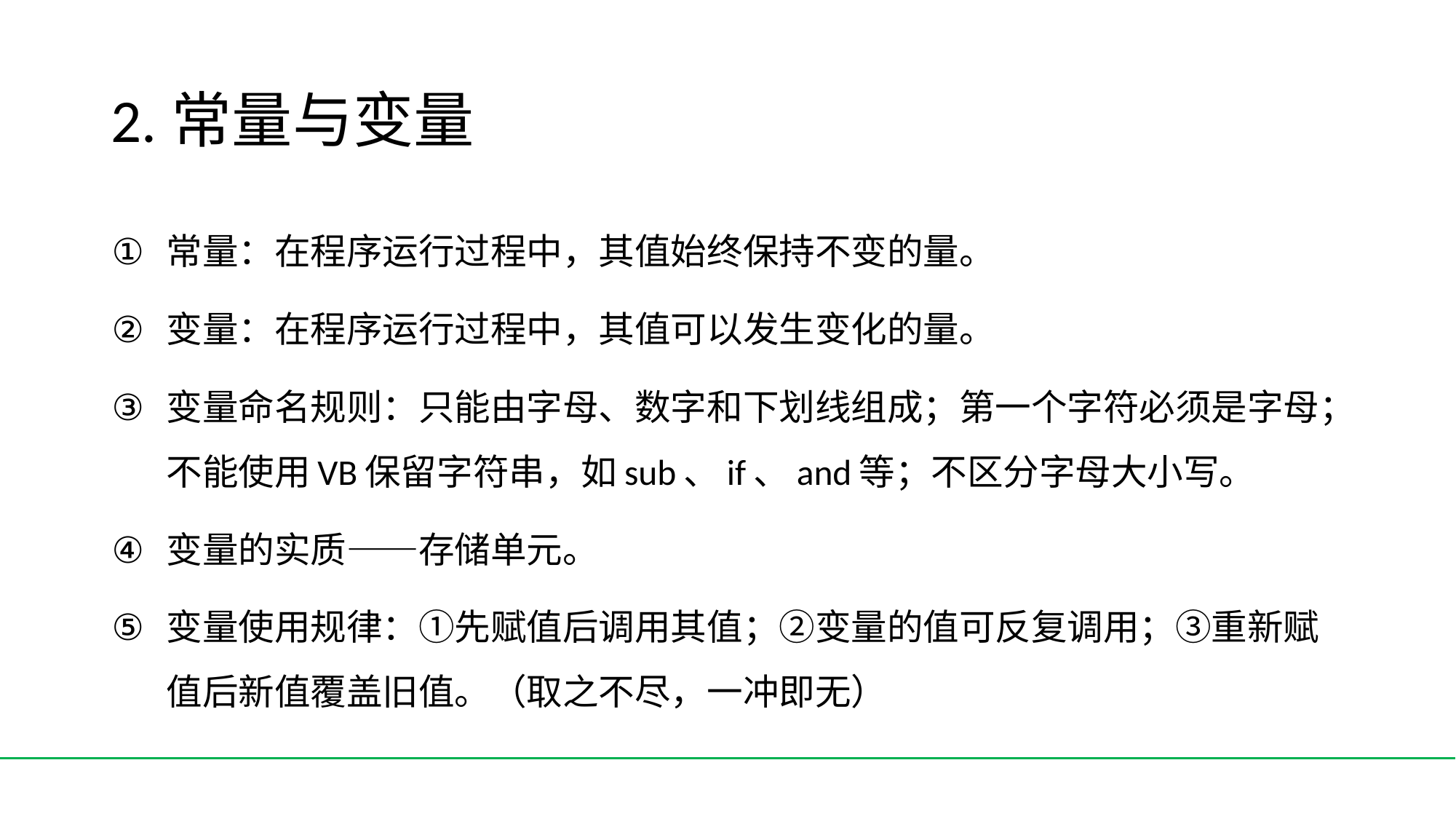

# 2.常量与变量
常量：在程序运行过程中，其值始终保持不变的量。
变量：在程序运行过程中，其值可以发生变化的量。
变量命名规则：只能由字母、数字和下划线组成；第一个字符必须是字母；不能使用VB保留字符串，如sub、if、and等；不区分字母大小写。
变量的实质——存储单元。
变量使用规律：①先赋值后调用其值；②变量的值可反复调用；③重新赋值后新值覆盖旧值。（取之不尽，一冲即无）